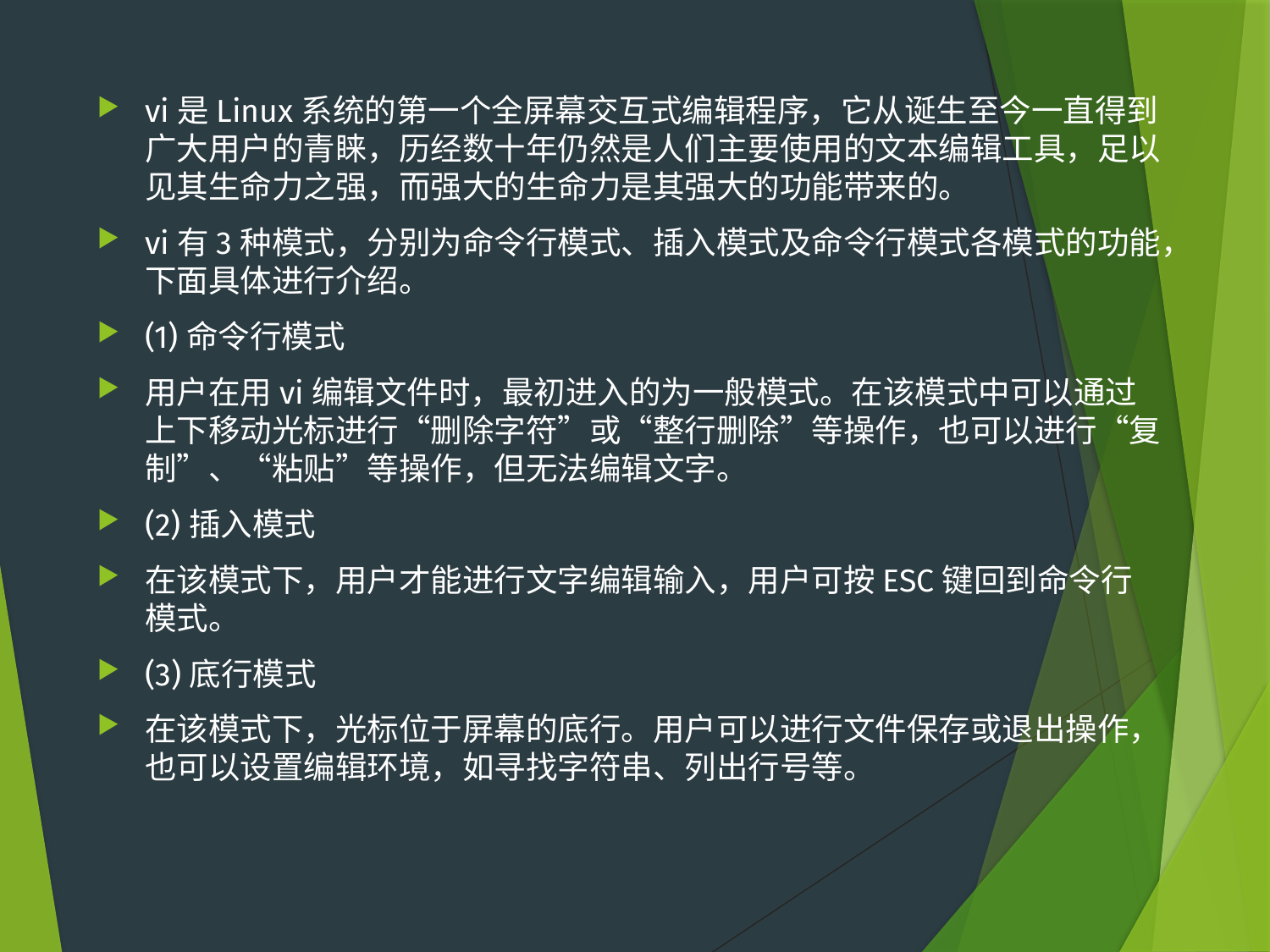

vi是Linux系统的第一个全屏幕交互式编辑程序，它从诞生至今一直得到广大用户的青睐，历经数十年仍然是人们主要使用的文本编辑工具，足以见其生命力之强，而强大的生命力是其强大的功能带来的。
vi有3种模式，分别为命令行模式、插入模式及命令行模式各模式的功能，下面具体进行介绍。
(1)命令行模式
用户在用vi编辑文件时，最初进入的为一般模式。在该模式中可以通过上下移动光标进行“删除字符”或“整行删除”等操作，也可以进行“复制”、“粘贴”等操作，但无法编辑文字。
(2)插入模式
在该模式下，用户才能进行文字编辑输入，用户可按ESC键回到命令行模式。
(3)底行模式
在该模式下，光标位于屏幕的底行。用户可以进行文件保存或退出操作，也可以设置编辑环境，如寻找字符串、列出行号等。

#